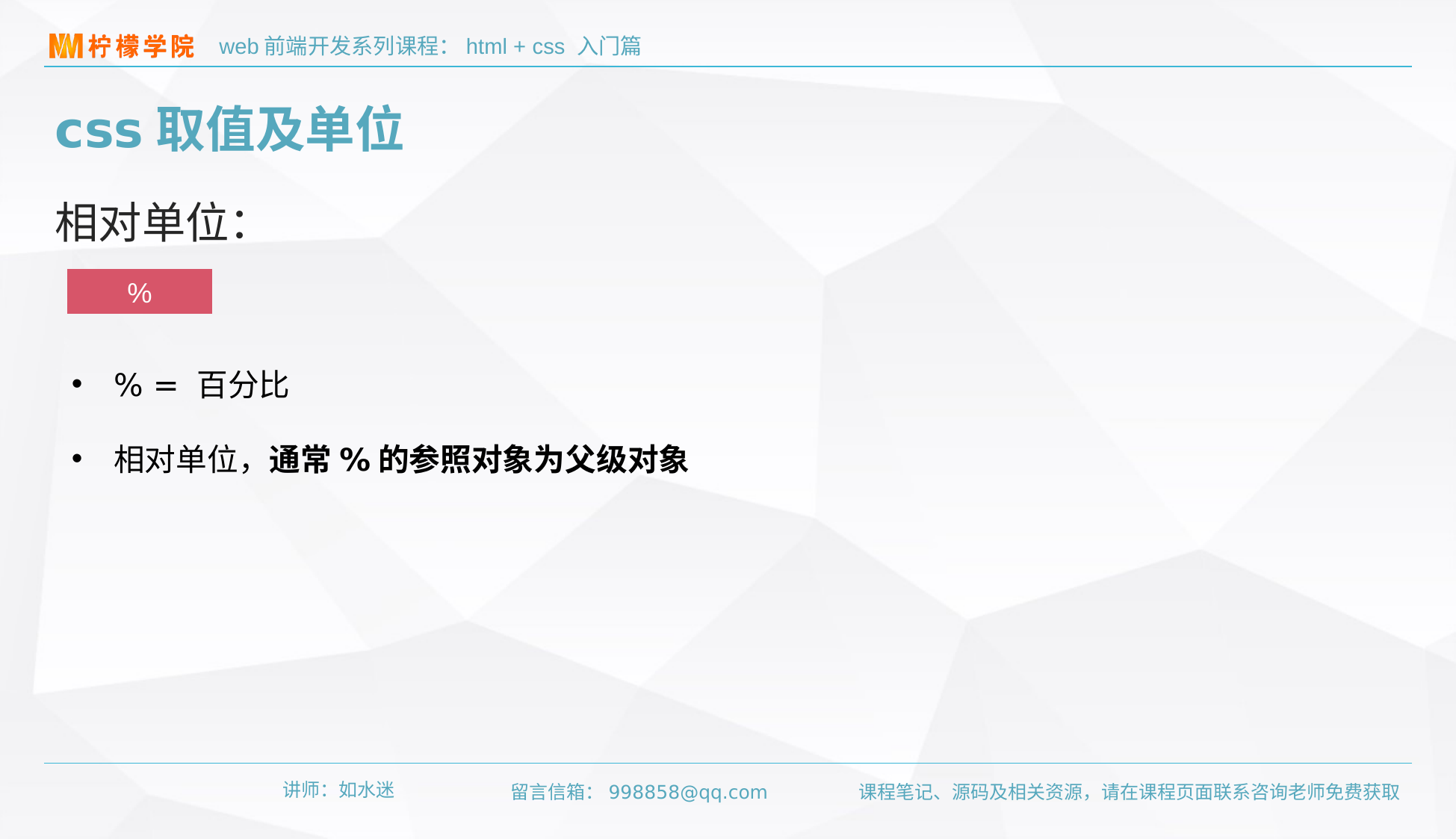

css取值及单位
相对单位：
%
% = 百分比
相对单位，通常%的参照对象为父级对象